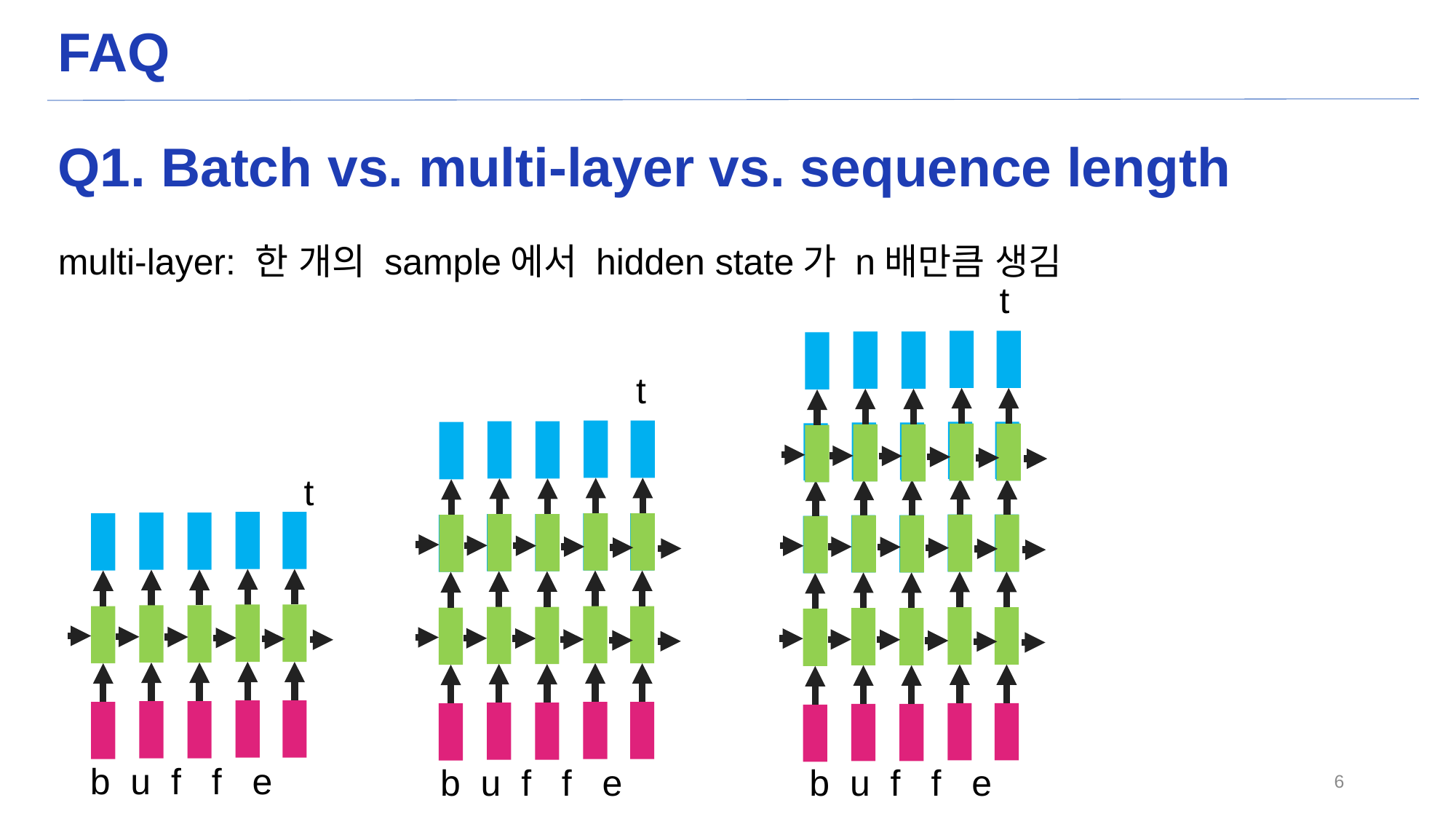

# FAQ
Q1. Batch vs. multi-layer vs. sequence length
multi-layer: 한 개의 sample에서 hidden state가 n배만큼 생김
t

t

t

b  u  f   f   e
b  u  f   f   e
b  u  f   f   e
6